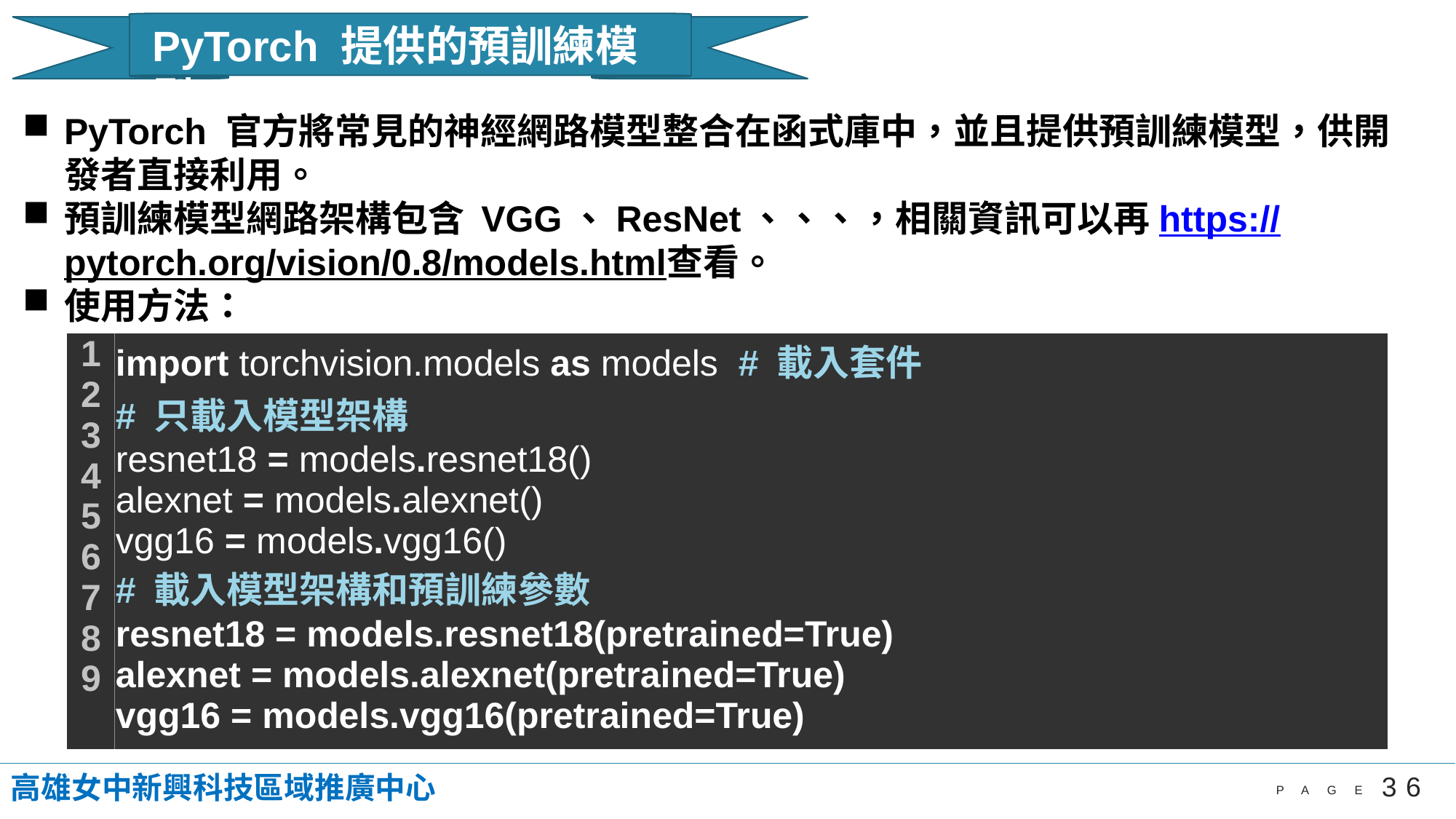

PyTorch 提供的預訓練模型
PyTorch 官方將常見的神經網路模型整合在函式庫中，並且提供預訓練模型，供開發者直接利用。
預訓練模型網路架構包含 VGG、ResNet、、、，相關資訊可以再https://pytorch.org/vision/0.8/models.html查看。
使用方法：

| 1 2 3 4 5 6 7 8 9 | import torchvision.models as models # 載入套件 # 只載入模型架構 resnet18 = models.resnet18() alexnet = models.alexnet() vgg16 = models.vgg16() # 載入模型架構和預訓練參數 resnet18 = models.resnet18(pretrained=True) alexnet = models.alexnet(pretrained=True) vgg16 = models.vgg16(pretrained=True) |
| --- | --- |
高雄女中新興科技區域推廣中心